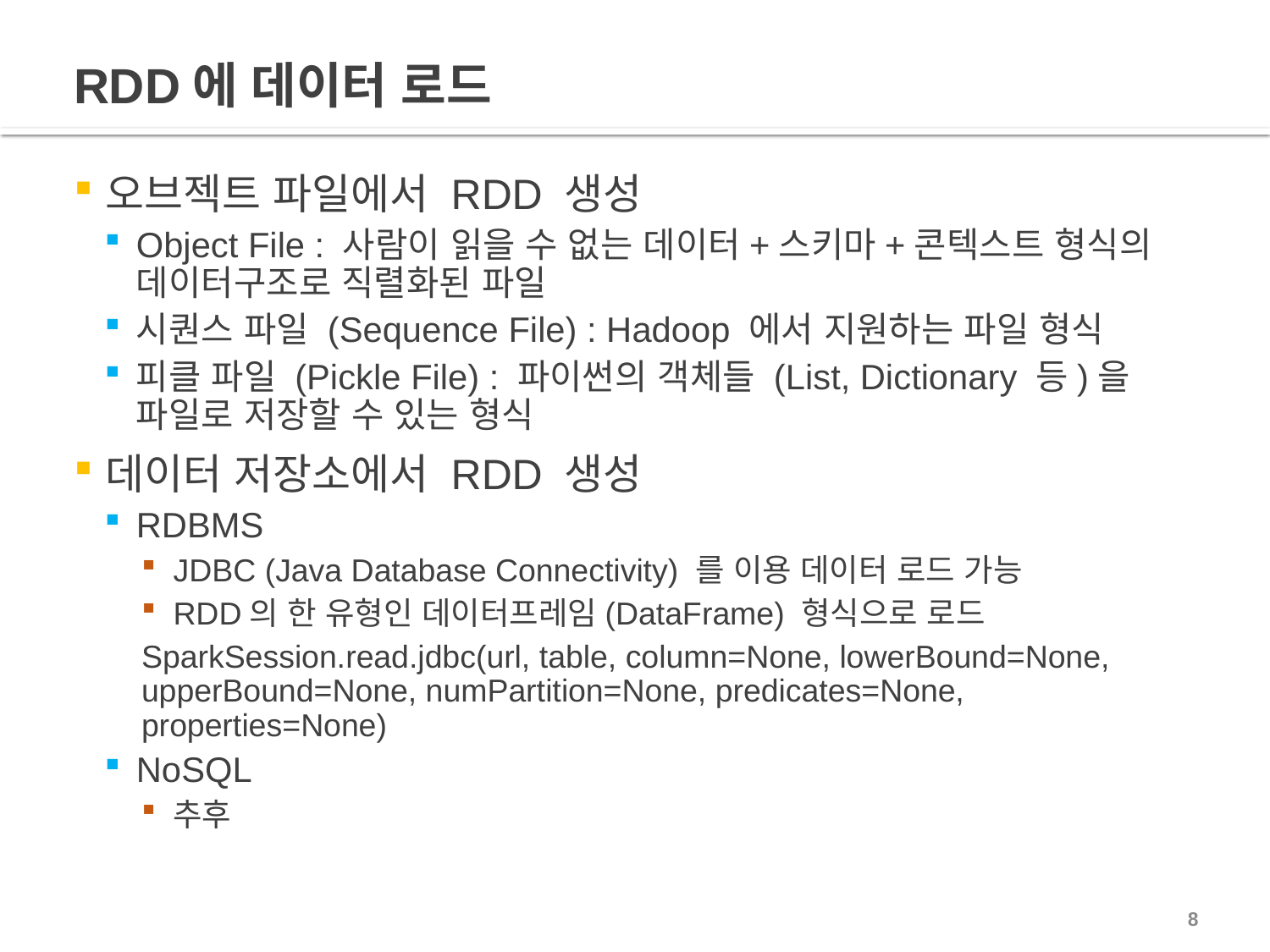

# RDD에 데이터 로드
오브젝트 파일에서 RDD 생성
Object File : 사람이 읽을 수 없는 데이터+스키마+콘텍스트 형식의 데이터구조로 직렬화된 파일
시퀀스 파일 (Sequence File) : Hadoop 에서 지원하는 파일 형식
피클 파일 (Pickle File) : 파이썬의 객체들 (List, Dictionary 등)을 파일로 저장할 수 있는 형식
데이터 저장소에서 RDD 생성
RDBMS
JDBC (Java Database Connectivity) 를 이용 데이터 로드 가능
RDD의 한 유형인 데이터프레임(DataFrame) 형식으로 로드
SparkSession.read.jdbc(url, table, column=None, lowerBound=None, upperBound=None, numPartition=None, predicates=None, properties=None)
NoSQL
추후

8